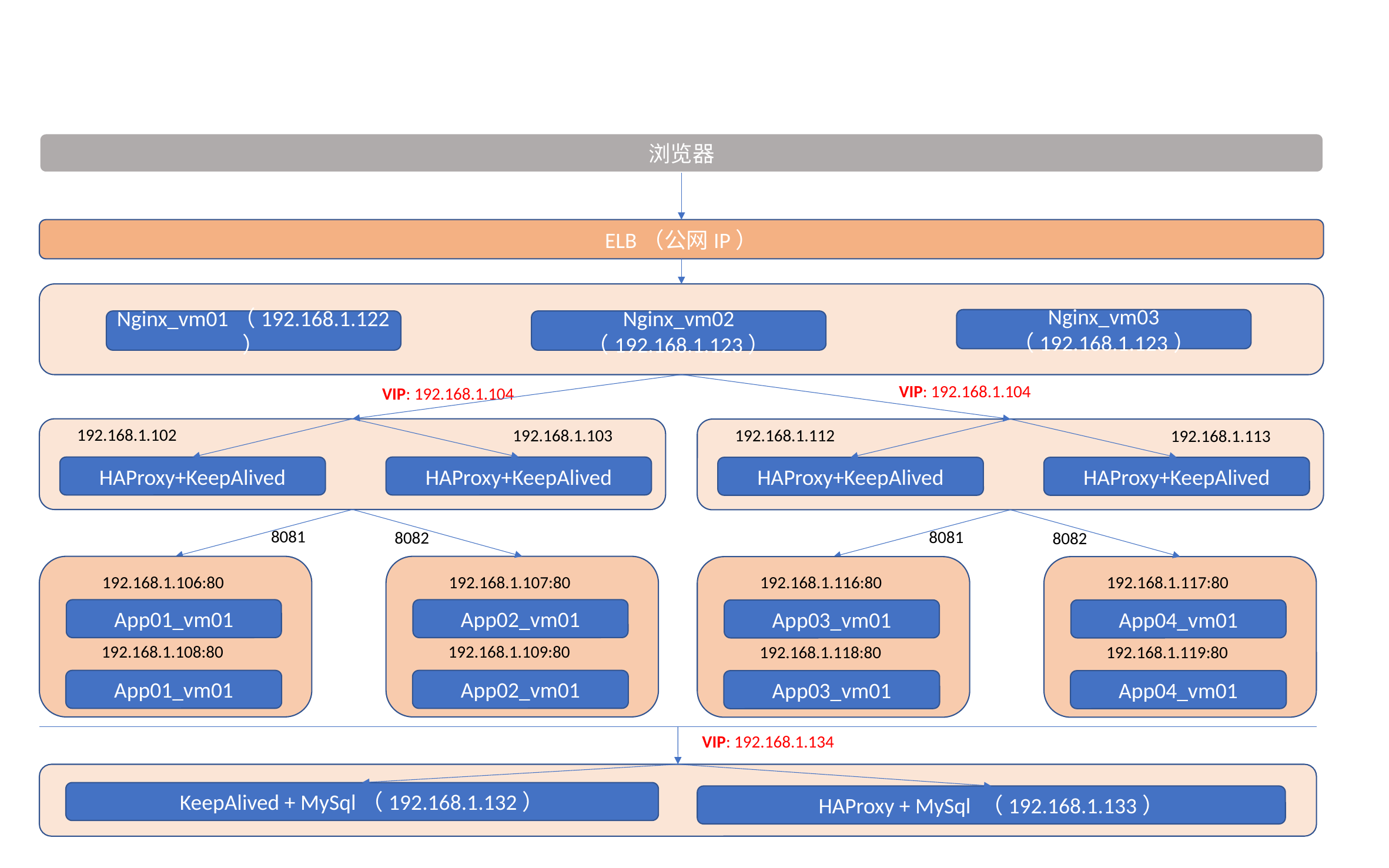

浏览器
ELB（公网IP）

Nginx_vm03 （192.168.1.123）
Nginx_vm01（192.168.1.122）
Nginx_vm02 （192.168.1.123）
VIP: 192.168.1.104
VIP: 192.168.1.104

192.168.1.102
192.168.1.112
192.168.1.103
192.168.1.113
HAProxy+KeepAlived
HAProxy+KeepAlived
HAProxy+KeepAlived
HAProxy+KeepAlived
8081
8081
8082
8082

192.168.1.106:80
192.168.1.107:80
192.168.1.116:80
192.168.1.117:80
App01_vm01
App02_vm01
App03_vm01
App04_vm01
192.168.1.108:80
192.168.1.109:80
192.168.1.118:80
192.168.1.119:80
App01_vm01
App02_vm01
App03_vm01
App04_vm01
VIP: 192.168.1.134

KeepAlived + MySql（192.168.1.132）
HAProxy + MySql （192.168.1.133）